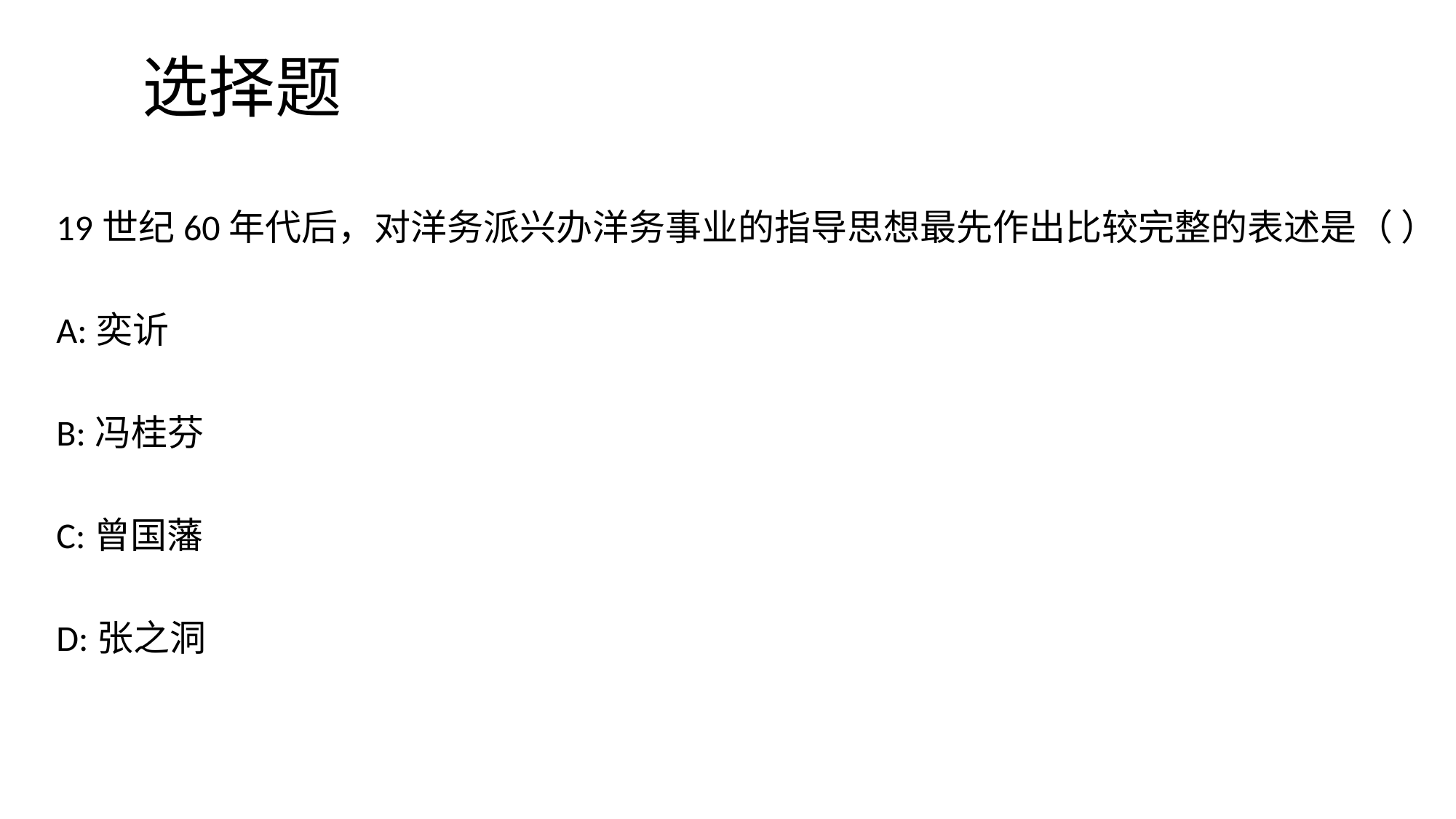

# 选择题
19世纪60年代后，对洋务派兴办洋务事业的指导思想最先作出比较完整的表述是（ ）
A:奕䜣
B:冯桂芬
C:曾国藩
D:张之洞